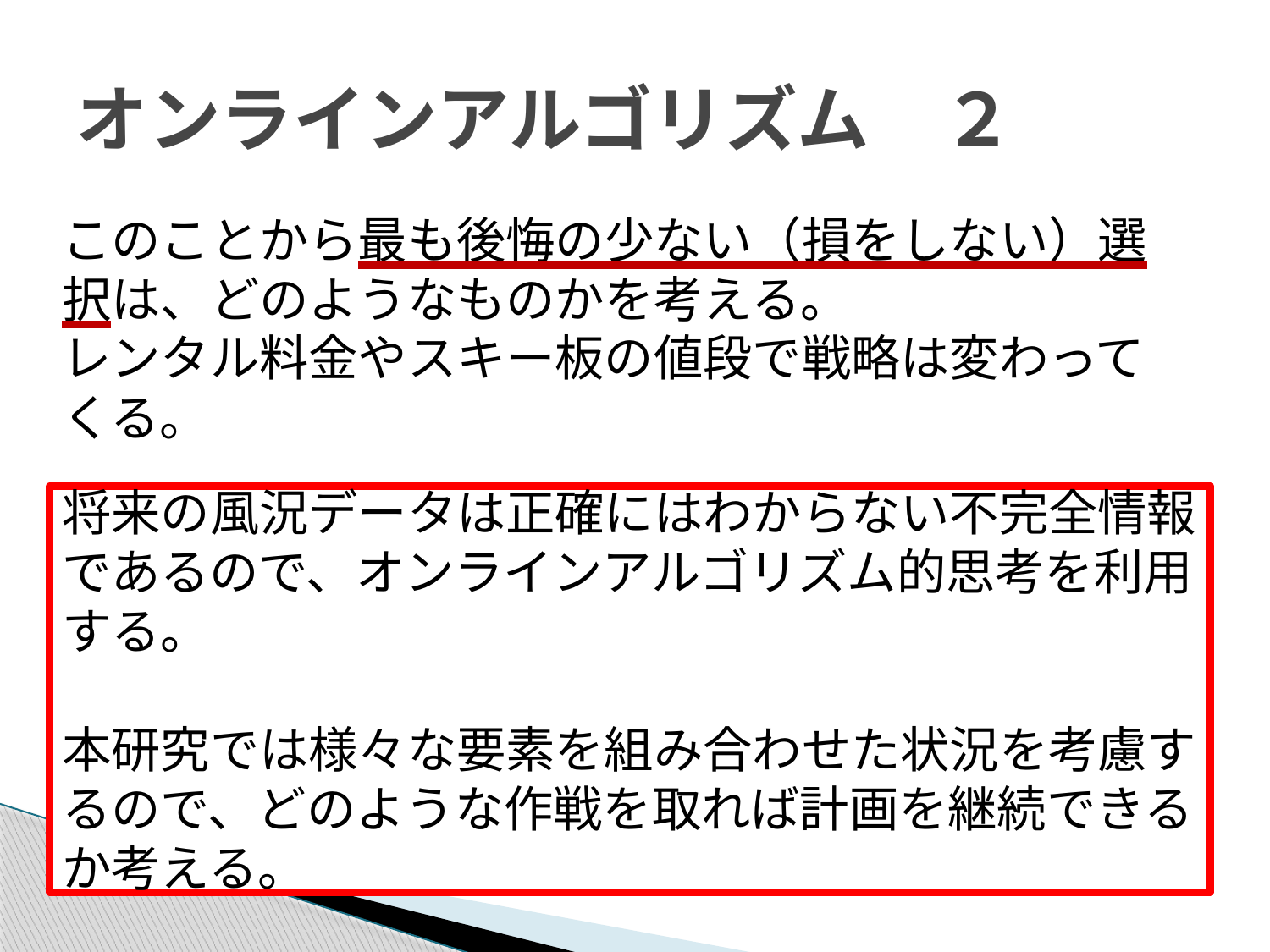

# オンラインアルゴリズム　２
このことから最も後悔の少ない（損をしない）選択は、どのようなものかを考える。
レンタル料金やスキー板の値段で戦略は変わってくる。

将来の風況データは正確にはわからない不完全情報であるので、オンラインアルゴリズム的思考を利用する。

本研究では様々な要素を組み合わせた状況を考慮するので、どのような作戦を取れば計画を継続できるか考える。